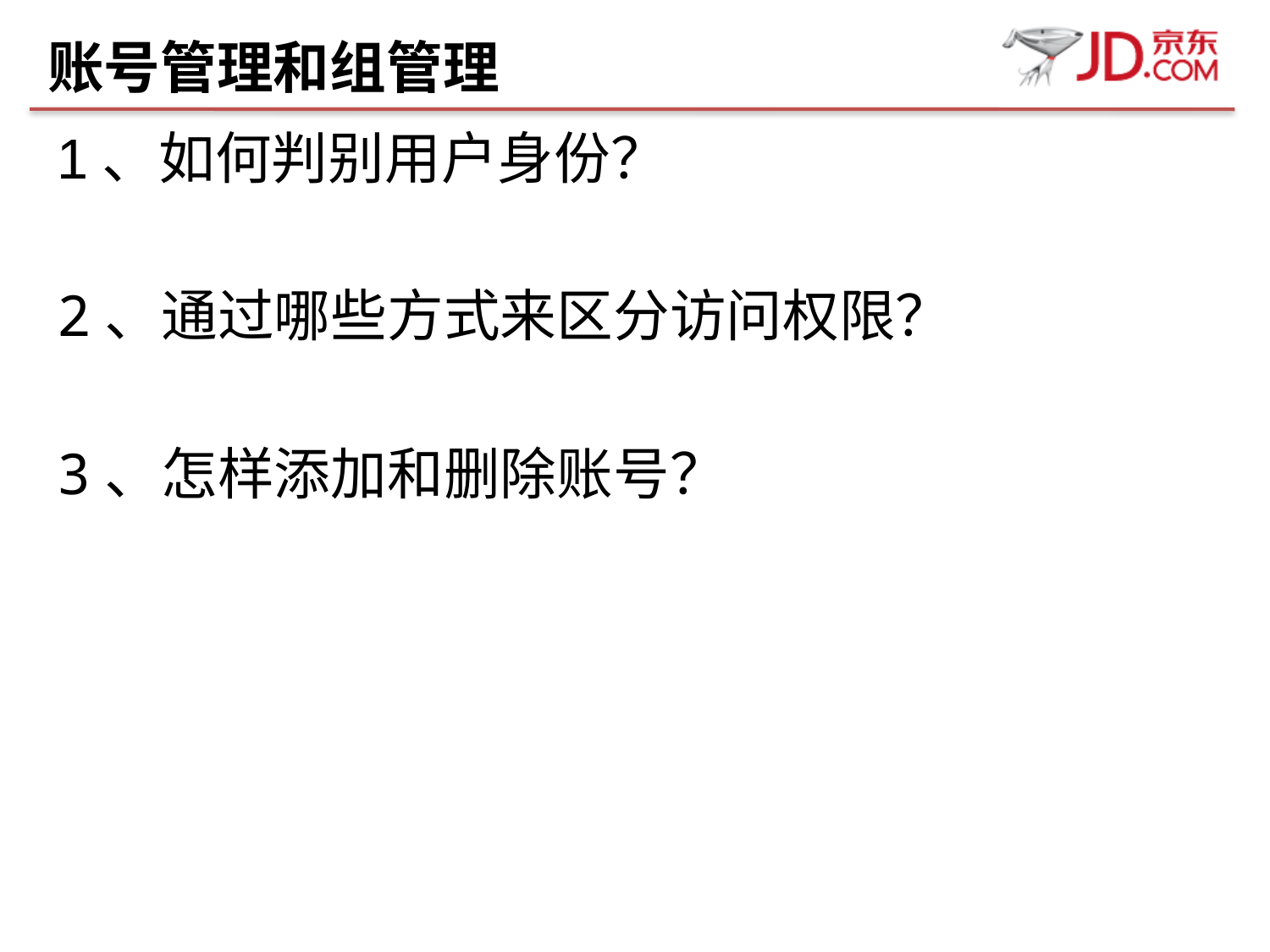

# 账号管理和组管理
1、如何判别用户身份？

2、通过哪些方式来区分访问权限？

3、怎样添加和删除账号？